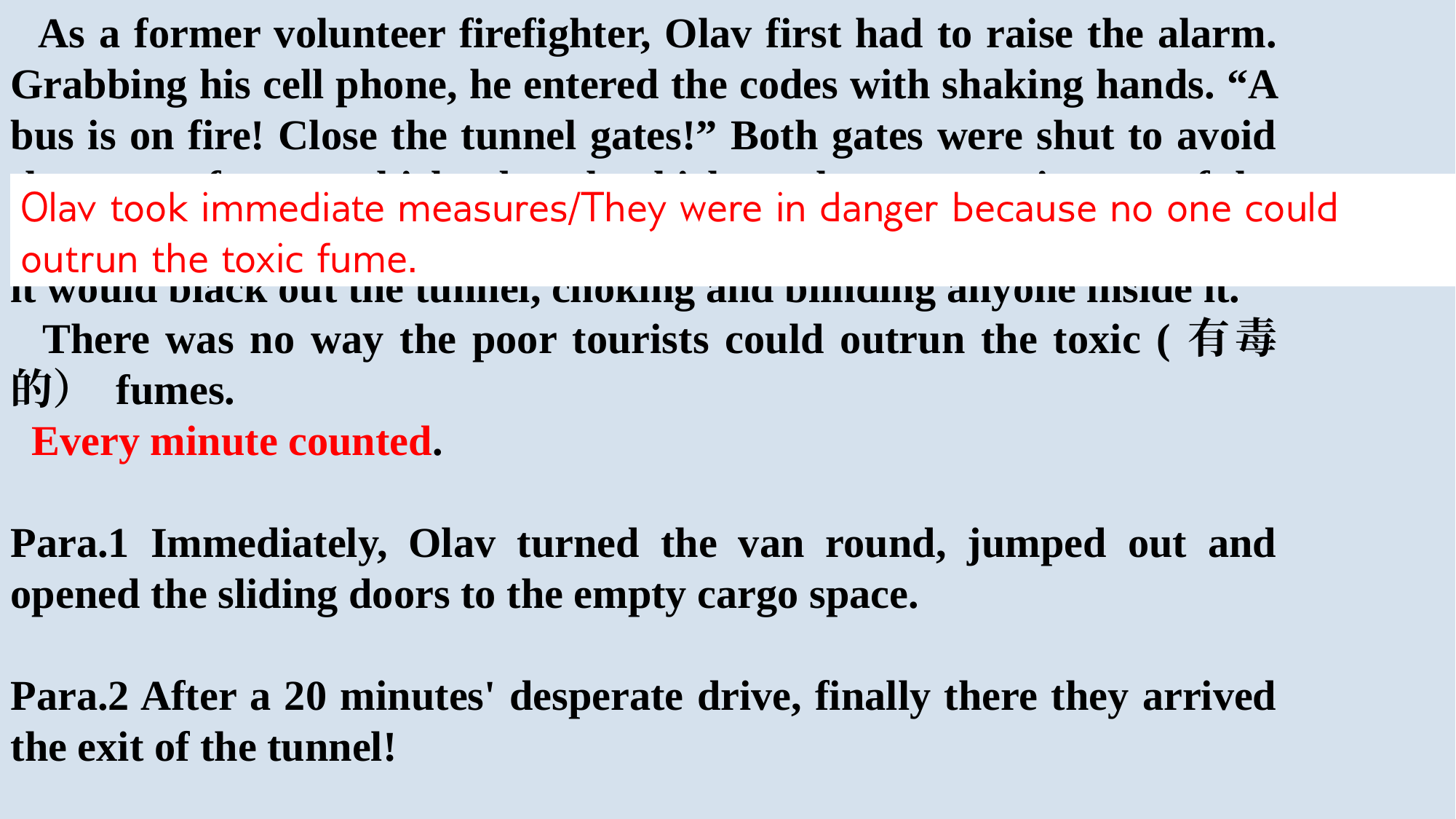

As a former volunteer firefighter, Olav first had to raise the alarm. Grabbing his cell phone, he entered the codes with shaking hands. “A bus is on fire! Close the tunnel gates!” Both gates were shut to avoid the entry of more vehicles, but the thick smoke was pouring out of the bus in his direction under the influence of the strong wind. In no time it would black out the tunnel, choking and blinding anyone inside it.
  There was no way the poor tourists could outrun the toxic (有毒的） fumes.
  Every minute counted.

Para.1 Immediately, Olav turned the van round, jumped out and opened the sliding doors to the empty cargo space.

Para.2 After a 20 minutes' desperate drive, finally there they arrived the exit of the tunnel!

Olav took immediate measures/They were in danger because no one could outrun the toxic fume.